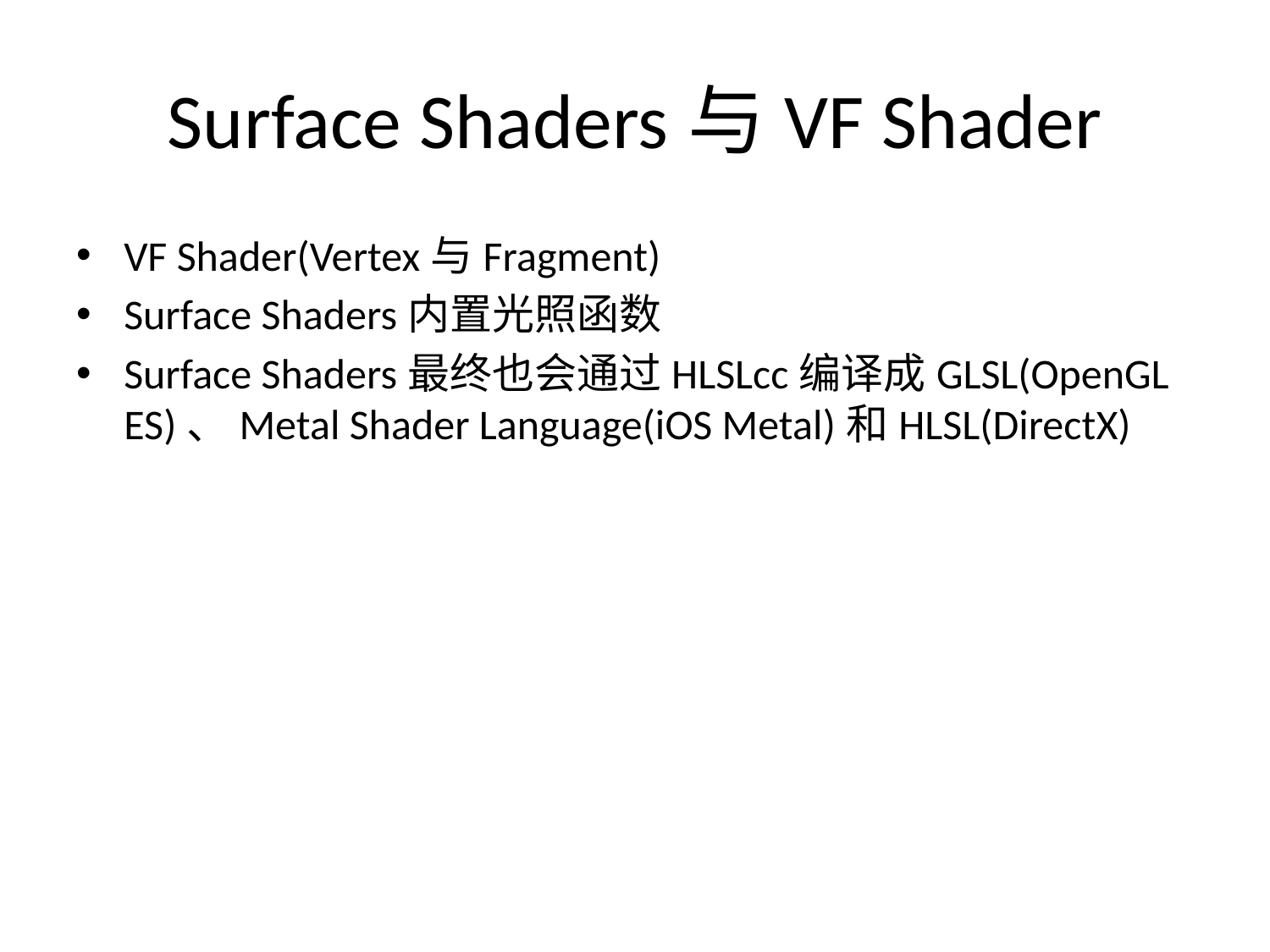

# Surface Shaders与VF Shader
VF Shader(Vertex与Fragment)
Surface Shaders内置光照函数
Surface Shaders最终也会通过HLSLcc编译成GLSL(OpenGL ES)、Metal Shader Language(iOS Metal)和HLSL(DirectX)